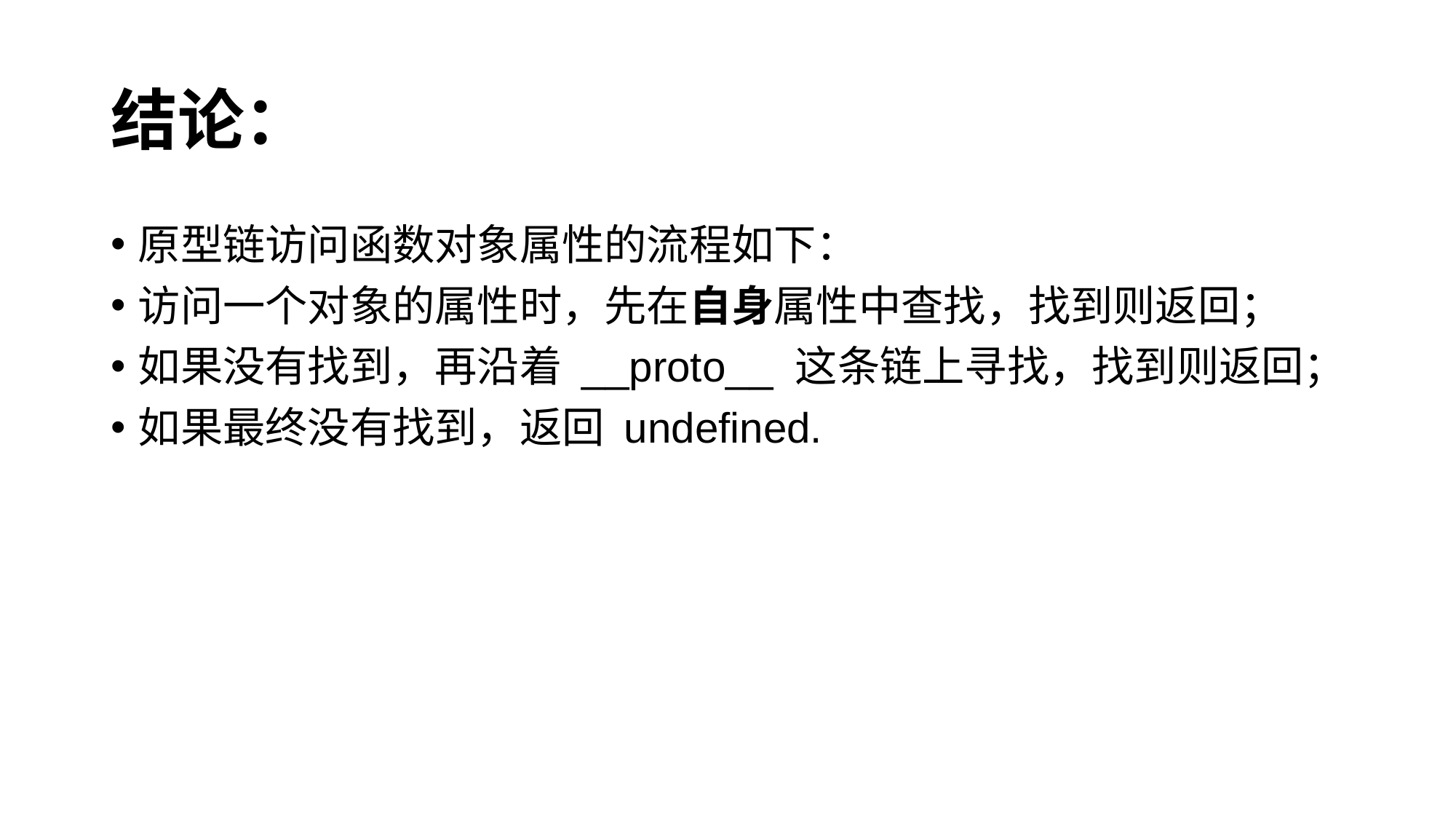

# 结论：
原型链访问函数对象属性的流程如下：
访问一个对象的属性时，先在自身属性中查找，找到则返回；
如果没有找到，再沿着 __proto__ 这条链上寻找，找到则返回；
如果最终没有找到，返回 undefined.